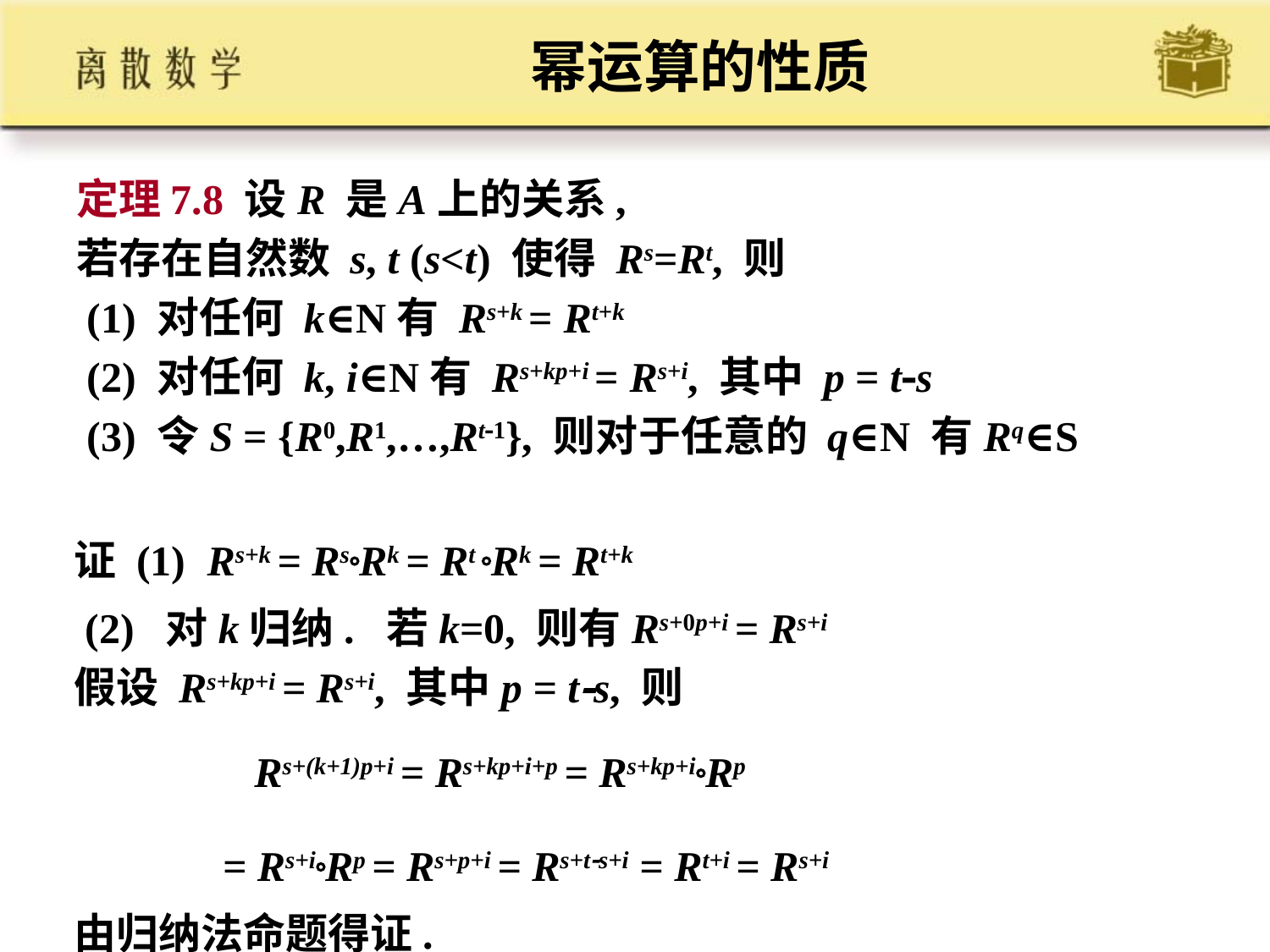

# 幂运算的性质
定理7.8 设R 是A上的关系,
若存在自然数 s, t (s<t) 使得 Rs=Rt, 则
 (1) 对任何 k∈N有 Rs+k = Rt+k
 (2) 对任何 k, i∈N有 Rs+kp+i = Rs+i, 其中 p = t−s
 (3) 令S = {R0,R1,…,Rt−1}, 则对于任意的 q∈N 有Rq∈S
证 (1)  Rs+k = Rs°Rk = Rt °Rk = Rt+k
 (2)  对k归纳.  若k=0, 则有Rs+0p+i = Rs+i
假设 Rs+kp+i = Rs+i, 其中p = t−s, 则
                 Rs+(k+1)p+i = Rs+kp+i+p = Rs+kp+i°Rp
              = Rs+i°Rp = Rs+p+i = Rs+t−s+i = Rt+i = Rs+i
由归纳法命题得证.
37